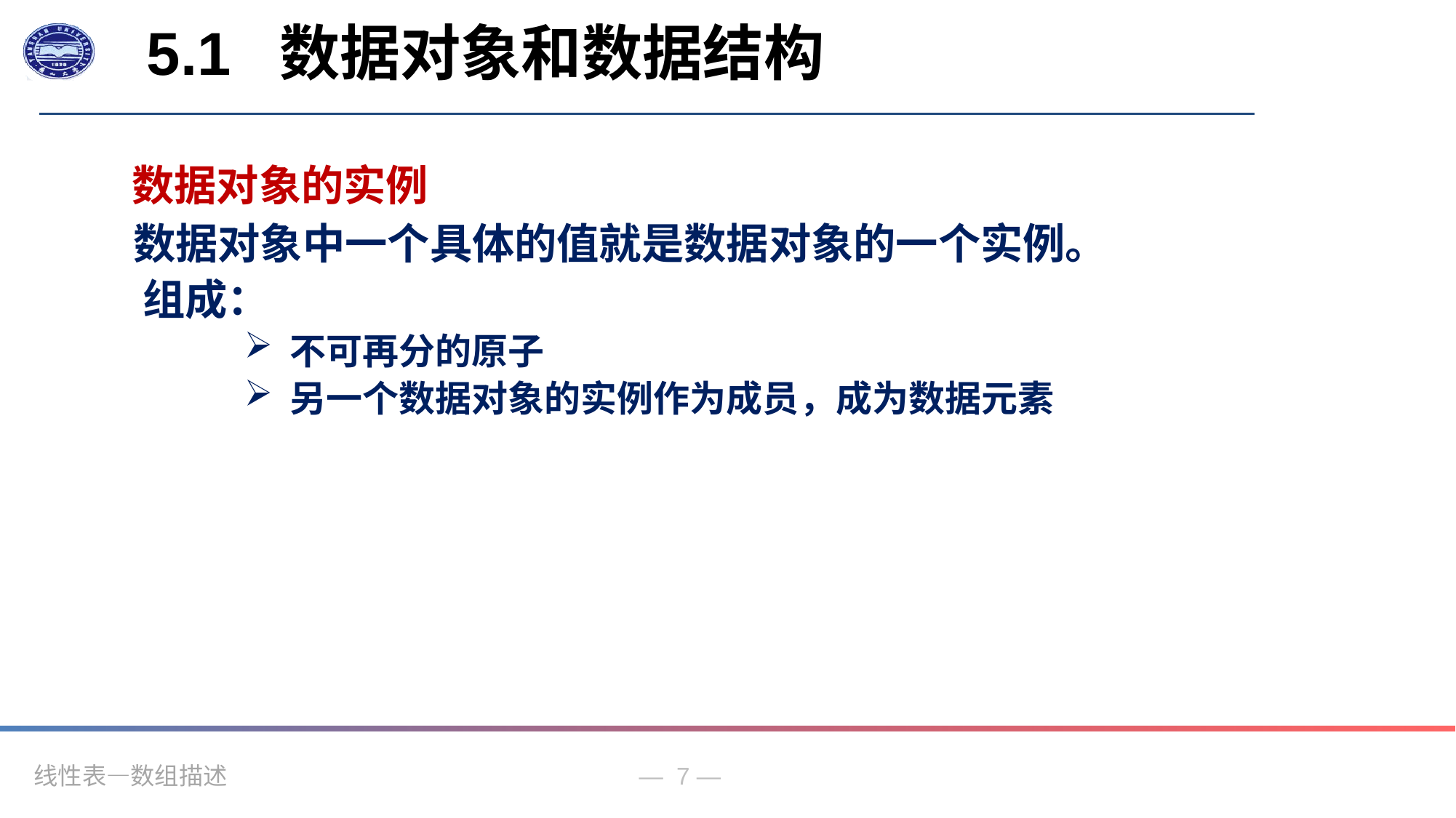

5.1  数据对象和数据结构
  数据对象的实例
   数据对象中一个具体的值就是数据对象的一个实例。
    组成：
 不可再分的原子
 另一个数据对象的实例作为成员，成为数据元素